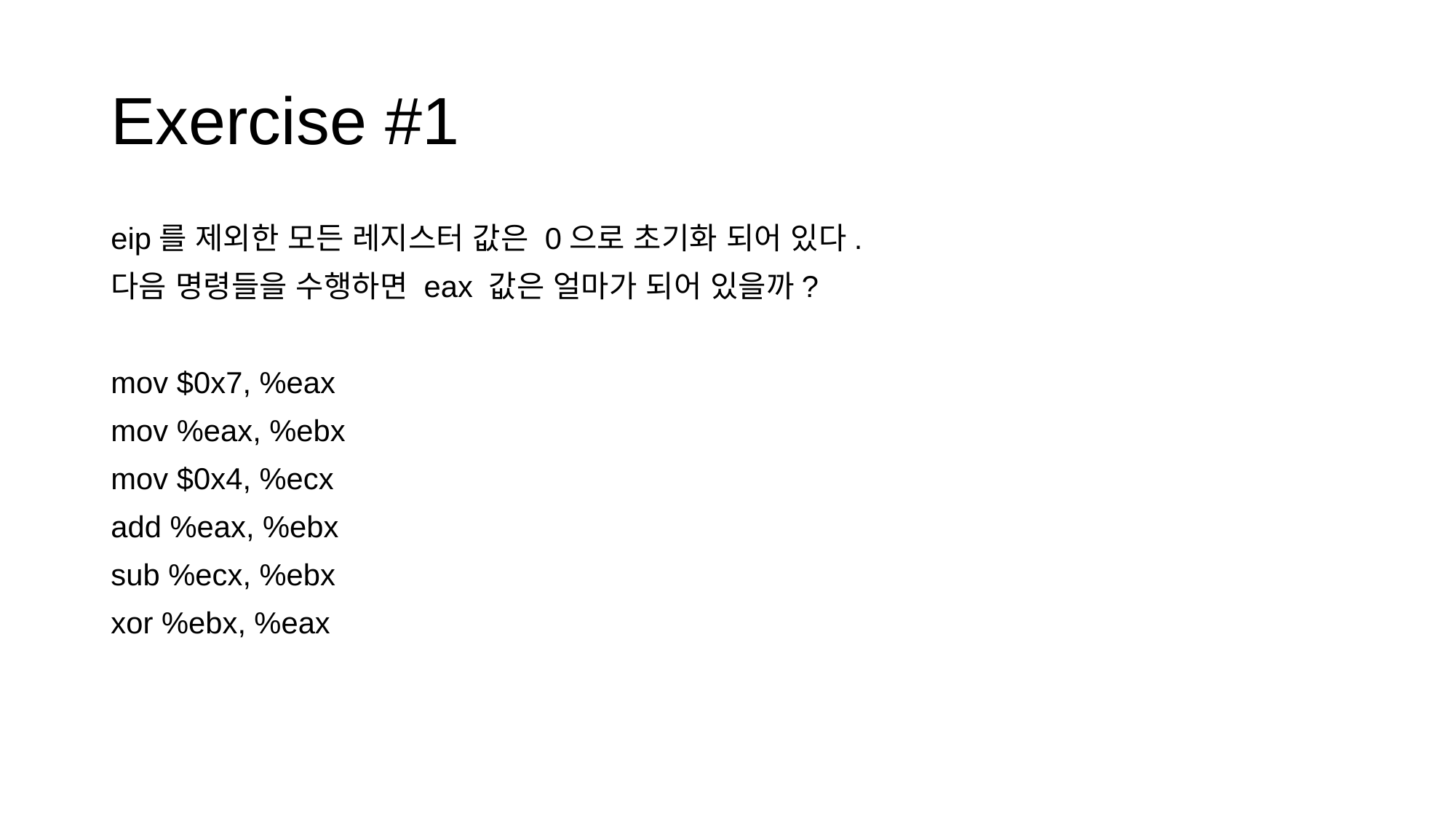

# Exercise #1
eip를 제외한 모든 레지스터 값은 0으로 초기화 되어 있다.
다음 명령들을 수행하면 eax 값은 얼마가 되어 있을까?

mov $0x7, %eax
mov %eax, %ebx
mov $0x4, %ecx
add %eax, %ebx
sub %ecx, %ebx
xor %ebx, %eax